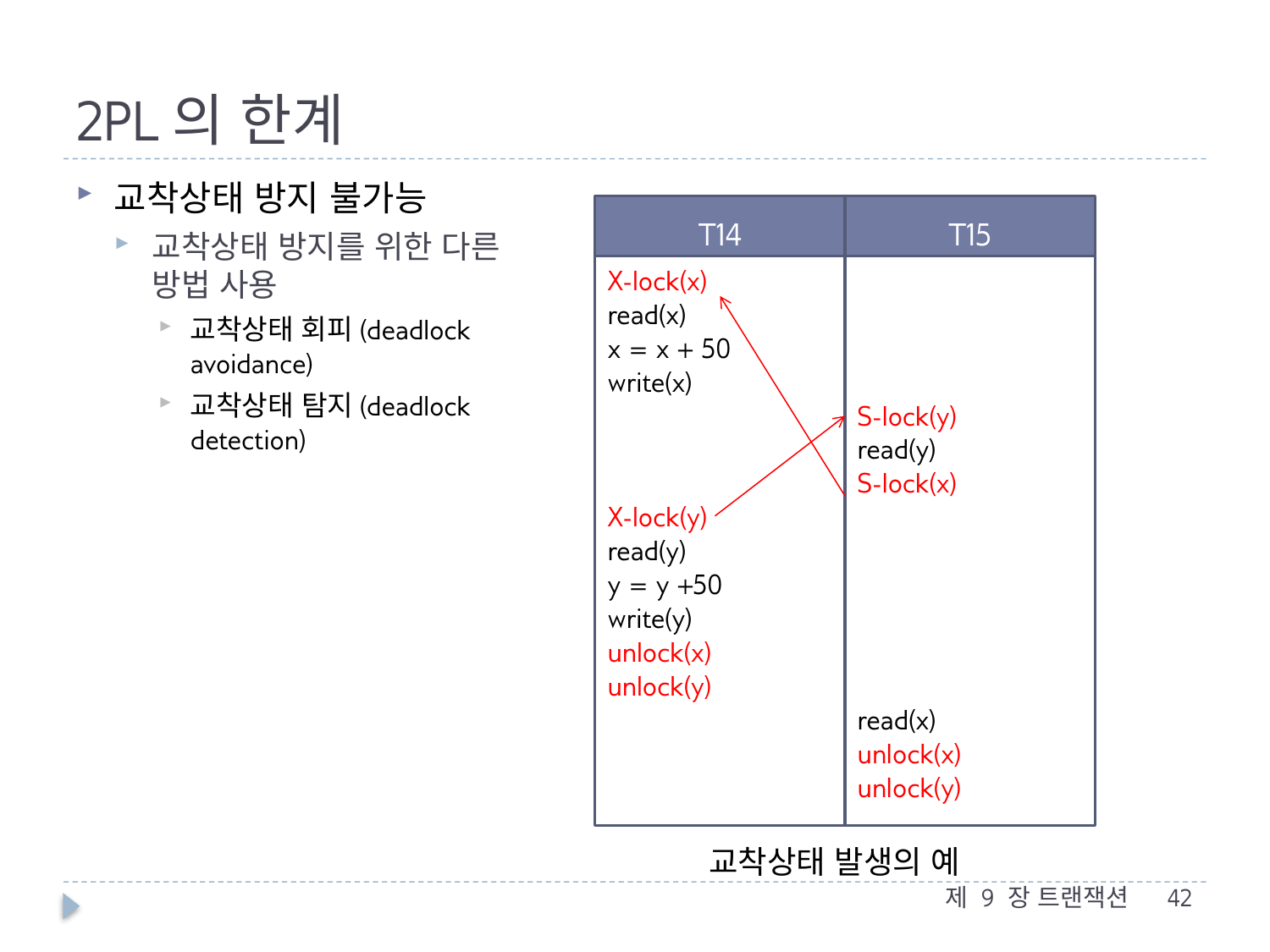

# 2PL의 한계
교착상태 방지 불가능
교착상태 방지를 위한 다른 방법 사용
교착상태 회피(deadlock avoidance)
교착상태 탐지(deadlock detection)
T14
T15
X-lock(x)
read(x)
x = x + 50
write(x)

X-lock(y)
read(y)
y = y +50
write(y)
unlock(x)
unlock(y)

S-lock(y)
read(y)
S-lock(x)

read(x)
unlock(x)
unlock(y)
교착상태 발생의 예
제 9 장 트랜잭션
42